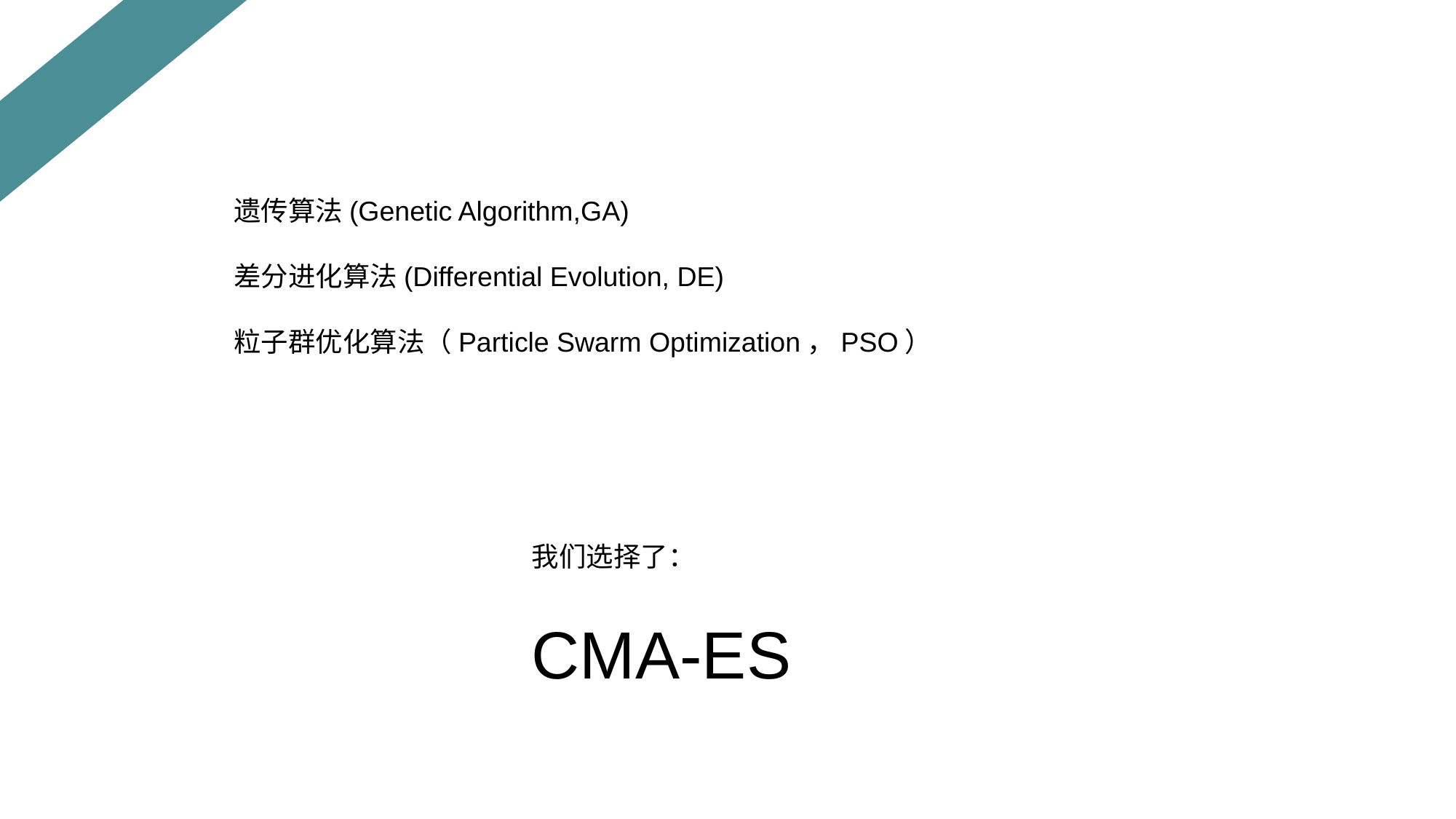

遗传算法(Genetic Algorithm,GA)
差分进化算法(Differential Evolution, DE)
粒子群优化算法（Particle Swarm Optimization，PSO）
我们选择了：
CMA-ES